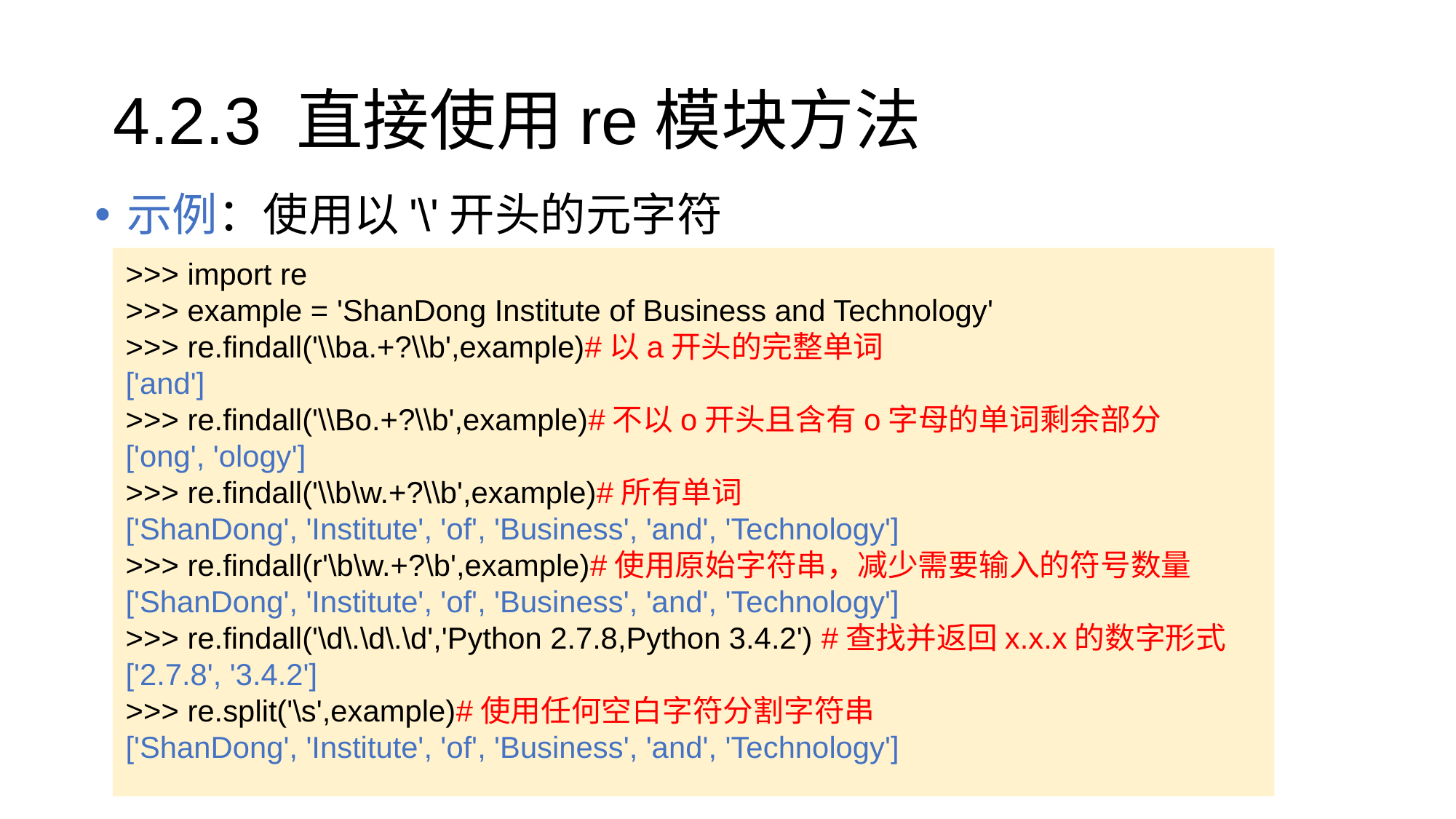

# 4.2.3 直接使用re模块方法
示例：使用以'\'开头的元字符

>>> import re
>>> example = 'ShanDong Institute of Business and Technology'
>>> re.findall('\\ba.+?\\b',example)#以a开头的完整单词
['and']
>>> re.findall('\\Bo.+?\\b',example)#不以o开头且含有o字母的单词剩余部分
['ong', 'ology']
>>> re.findall('\\b\w.+?\\b',example)#所有单词
['ShanDong', 'Institute', 'of', 'Business', 'and', 'Technology']
>>> re.findall(r'\b\w.+?\b',example)#使用原始字符串，减少需要输入的符号数量
['ShanDong', 'Institute', 'of', 'Business', 'and', 'Technology']
>>> re.findall('\d\.\d\.\d','Python 2.7.8,Python 3.4.2') #查找并返回x.x.x的数字形式
['2.7.8', '3.4.2']
>>> re.split('\s',example)#使用任何空白字符分割字符串
['ShanDong', 'Institute', 'of', 'Business', 'and', 'Technology']